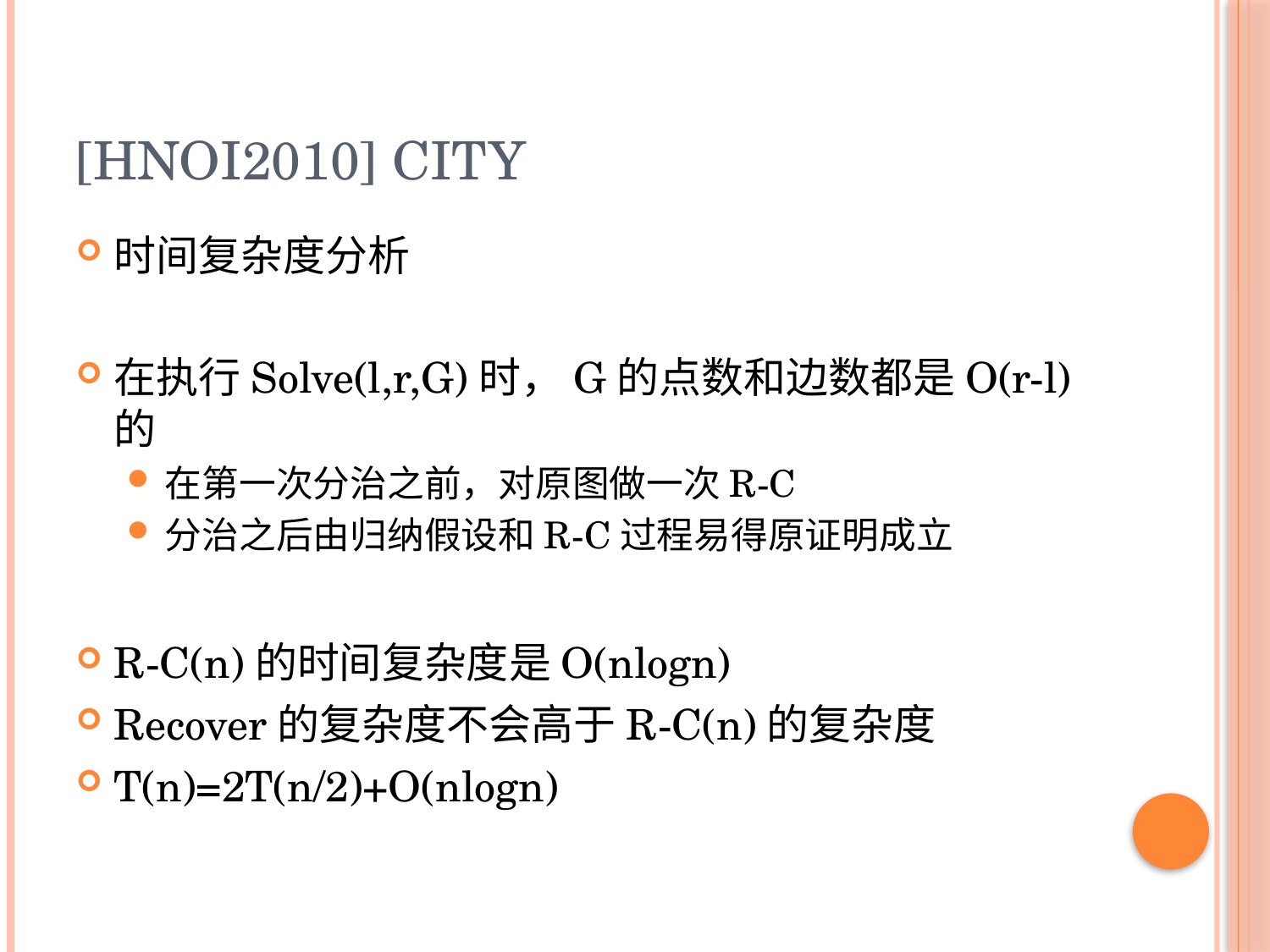

# [HNOI2010] City
时间复杂度分析

在执行Solve(l,r,G)时，G的点数和边数都是O(r-l)的
在第一次分治之前，对原图做一次R-C
分治之后由归纳假设和R-C过程易得原证明成立

R-C(n)的时间复杂度是O(nlogn)
Recover的复杂度不会高于R-C(n)的复杂度
T(n)=2T(n/2)+O(nlogn)